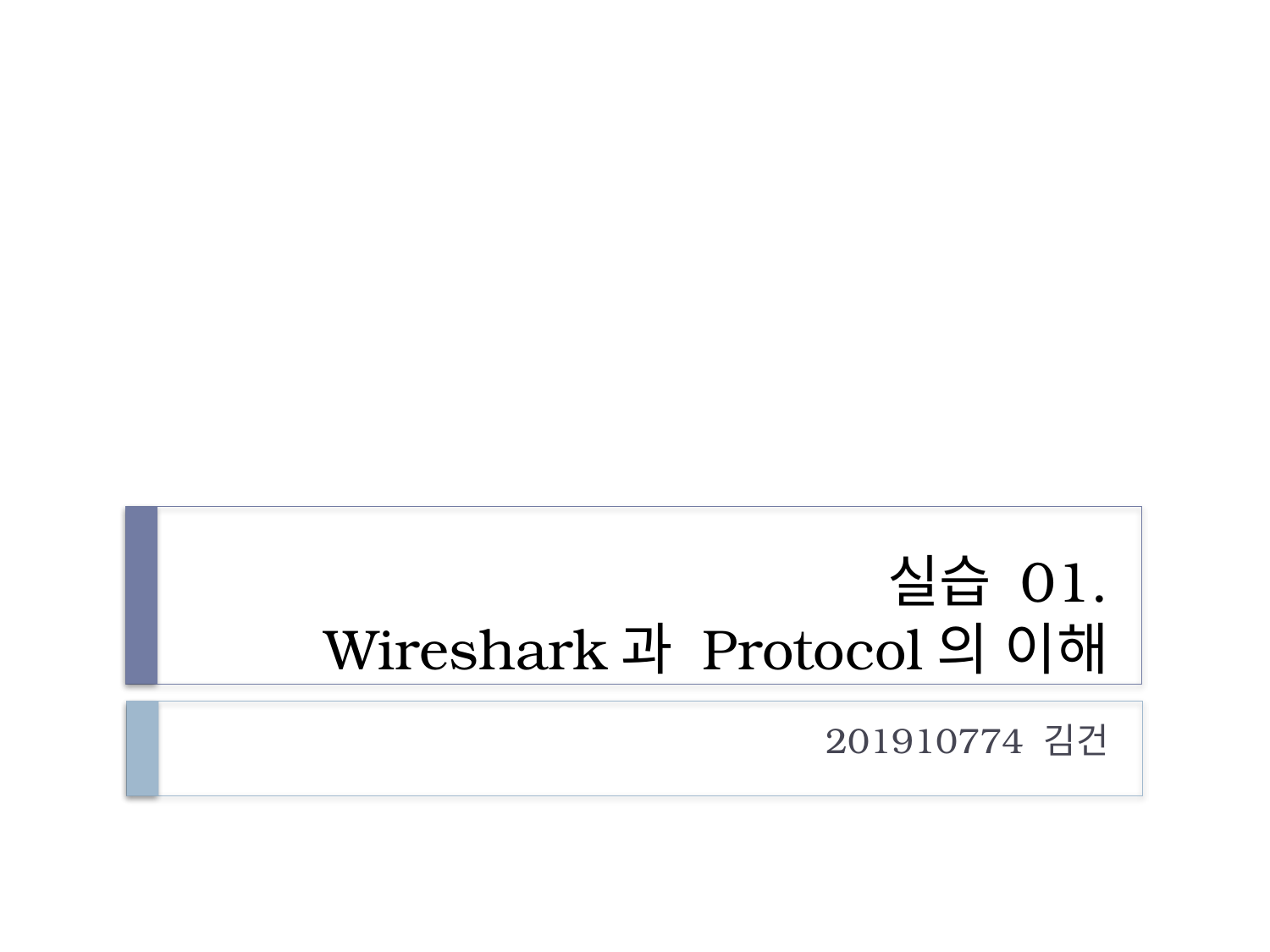

# 실습 01. Wireshark과 Protocol의 이해
201910774 김건